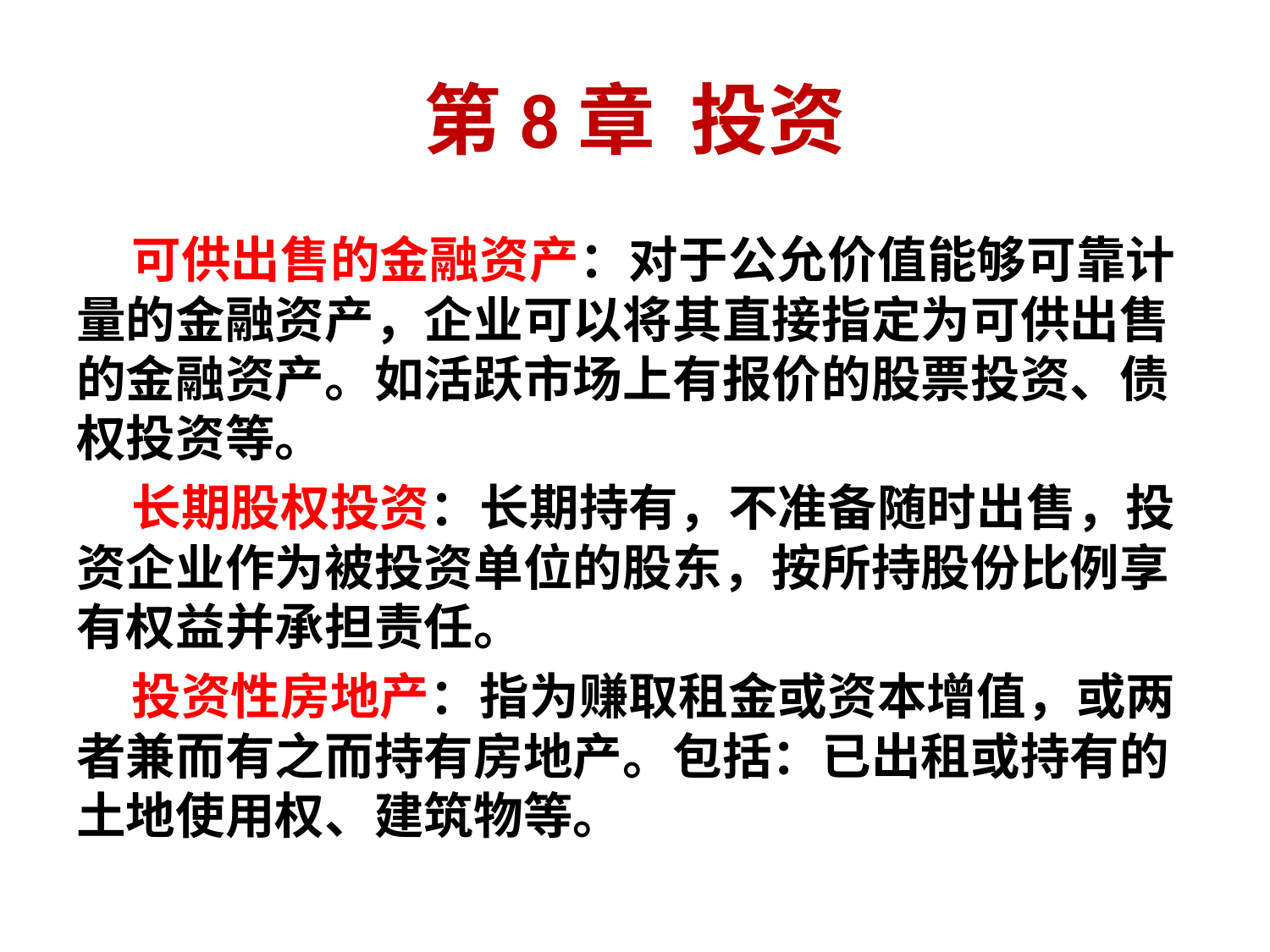

# 第8章  投资
    可供出售的金融资产：对于公允价值能够可靠计量的金融资产，企业可以将其直接指定为可供出售的金融资产。如活跃市场上有报价的股票投资、债权投资等。
    长期股权投资：长期持有，不准备随时出售，投资企业作为被投资单位的股东，按所持股份比例享有权益并承担责任。
    投资性房地产：指为赚取租金或资本增值，或两者兼而有之而持有房地产。包括：已出租或持有的土地使用权、建筑物等。